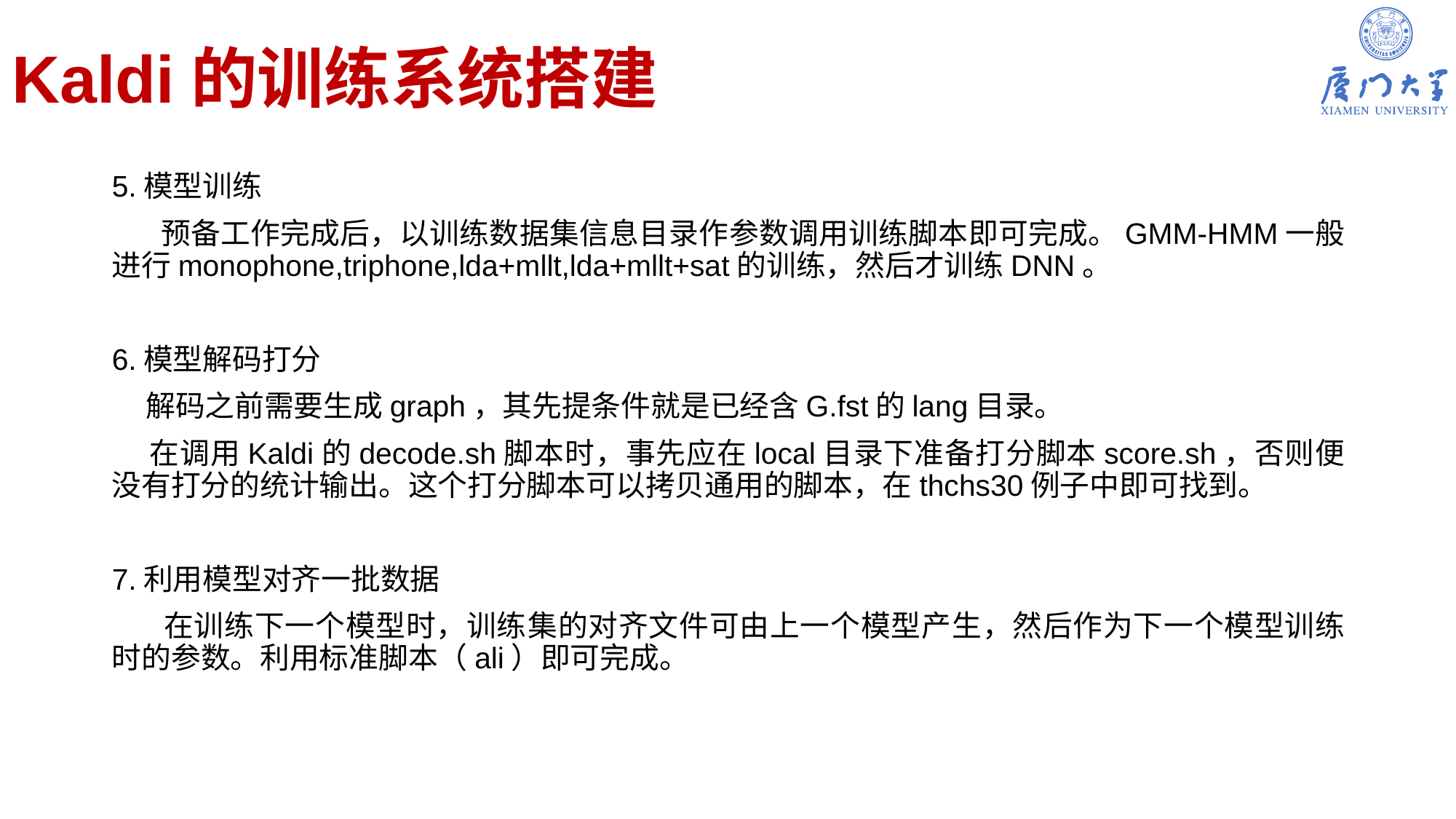

# Kaldi的训练系统搭建
5.模型训练
      预备工作完成后，以训练数据集信息目录作参数调用训练脚本即可完成。GMM-HMM一般进行monophone,triphone,lda+mllt,lda+mllt+sat的训练，然后才训练DNN。

6.模型解码打分
    解码之前需要生成graph，其先提条件就是已经含G.fst的lang目录。
    在调用Kaldi的decode.sh脚本时，事先应在local目录下准备打分脚本score.sh，否则便没有打分的统计输出。这个打分脚本可以拷贝通用的脚本，在thchs30例子中即可找到。

7.利用模型对齐一批数据
      在训练下一个模型时，训练集的对齐文件可由上一个模型产生，然后作为下一个模型训练时的参数。利用标准脚本（ali）即可完成。